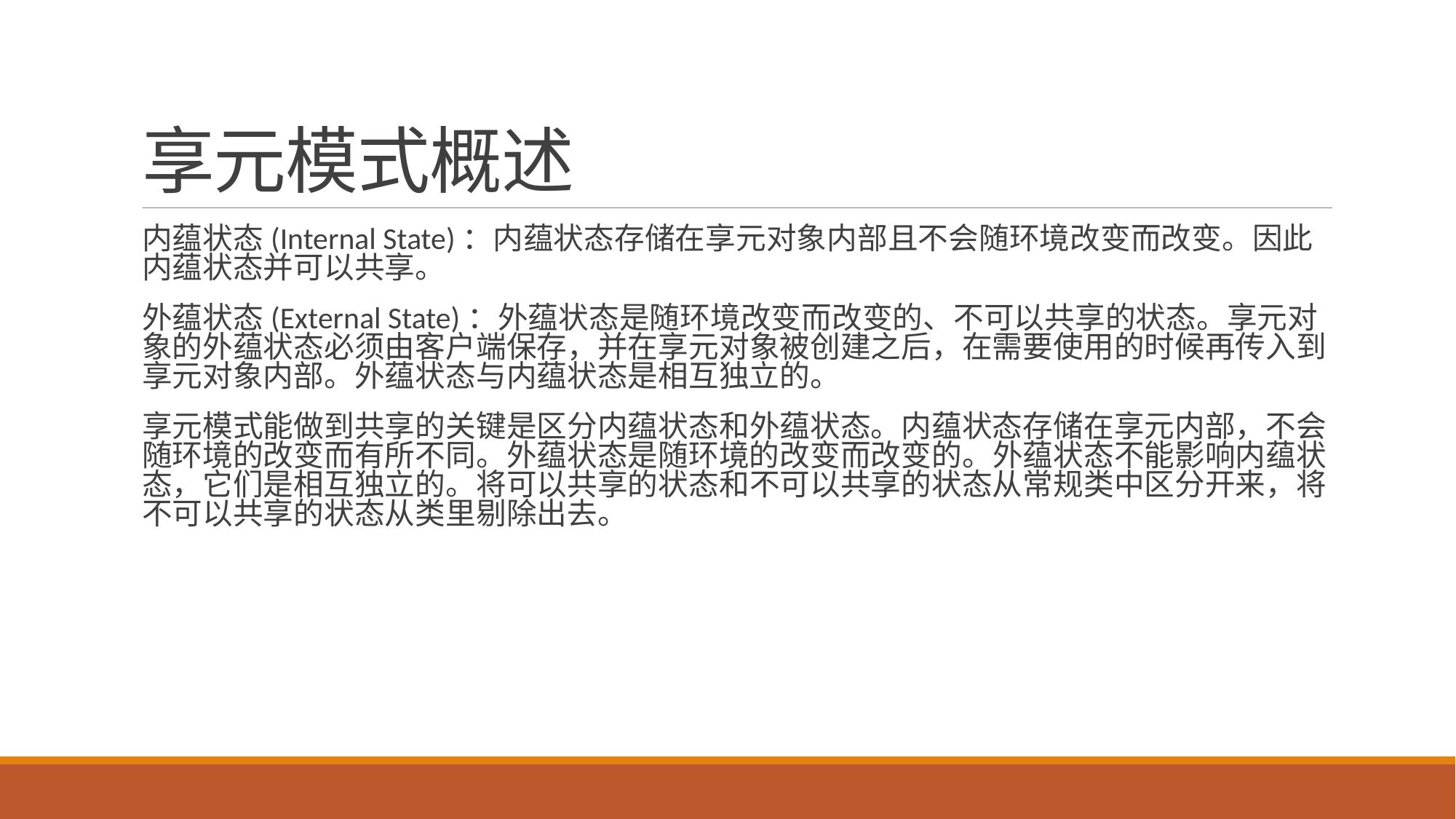

# 享元模式概述
内蕴状态(Internal State)：内蕴状态存储在享元对象内部且不会随环境改变而改变。因此内蕴状态并可以共享。
外蕴状态(External State)：外蕴状态是随环境改变而改变的、不可以共享的状态。享元对象的外蕴状态必须由客户端保存，并在享元对象被创建之后，在需要使用的时候再传入到享元对象内部。外蕴状态与内蕴状态是相互独立的。
享元模式能做到共享的关键是区分内蕴状态和外蕴状态。内蕴状态存储在享元内部，不会随环境的改变而有所不同。外蕴状态是随环境的改变而改变的。外蕴状态不能影响内蕴状态，它们是相互独立的。将可以共享的状态和不可以共享的状态从常规类中区分开来，将不可以共享的状态从类里剔除出去。